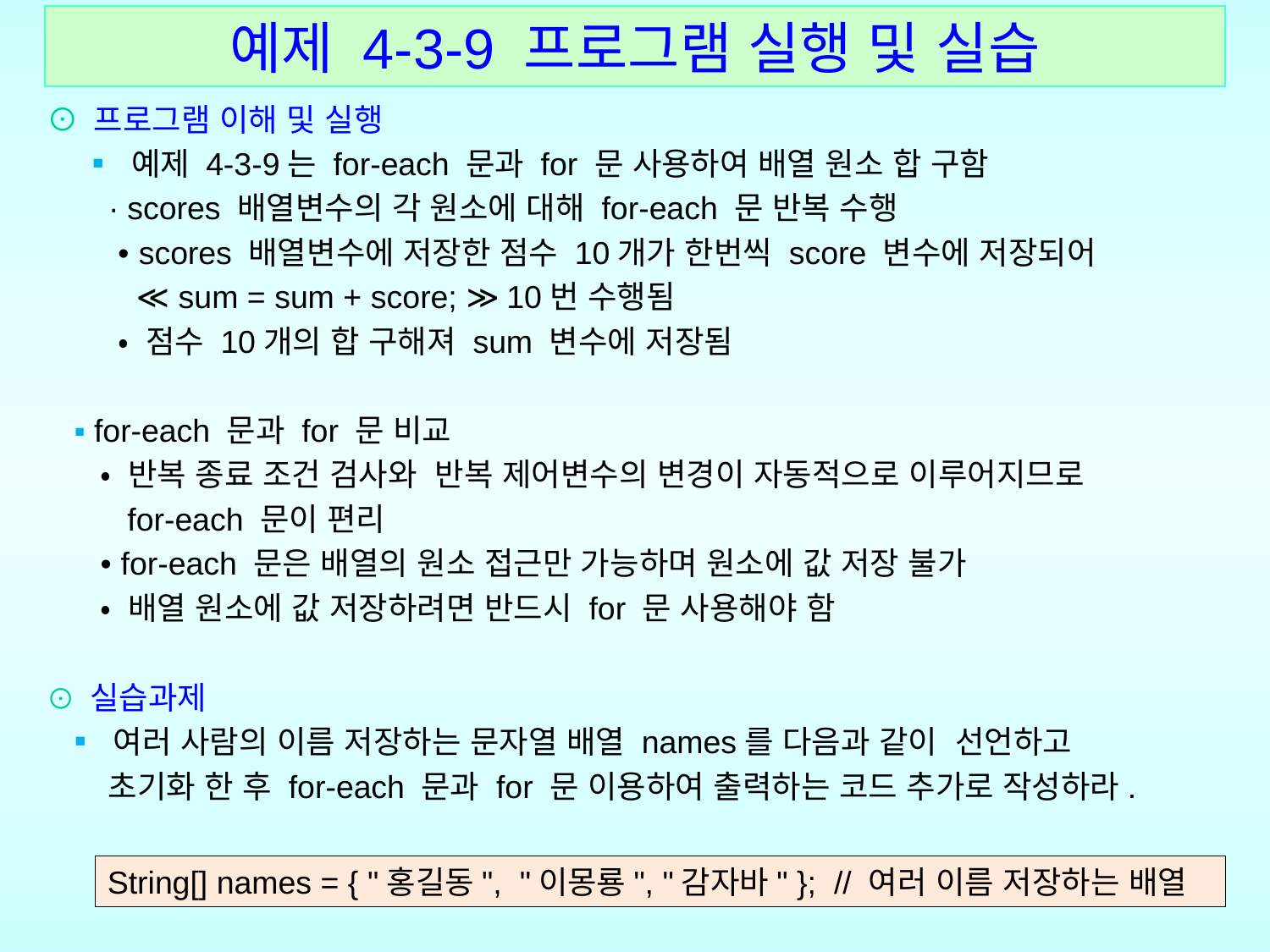

예제 4-3-9 프로그램 실행 및 실습
⊙ 프로그램 이해 및 실행
    ▪ 예제 4-3-9는 for-each 문과 for 문 사용하여 배열 원소 합 구함
       ∙ scores 배열변수의 각 원소에 대해 for-each 문 반복 수행
        • scores 배열변수에 저장한 점수 10개가 한번씩 score 변수에 저장되어
          ≪ sum = sum + score; ≫ 10번 수행됨
        • 점수 10개의 합 구해져 sum 변수에 저장됨

   ▪ for-each 문과 for 문 비교
      • 반복 종료 조건 검사와  반복 제어변수의 변경이 자동적으로 이루어지므로
         for-each 문이 편리
      • for-each 문은 배열의 원소 접근만 가능하며 원소에 값 저장 불가
      • 배열 원소에 값 저장하려면 반드시 for 문 사용해야 함

⊙ 실습과제
  ▪ 여러 사람의 이름 저장하는 문자열 배열 names를 다음과 같이  선언하고
      초기화 한 후 for-each 문과 for 문 이용하여 출력하는 코드 추가로 작성하라.
String[] names = { "홍길동",  "이몽룡", "감자바" };  // 여러 이름 저장하는 배열